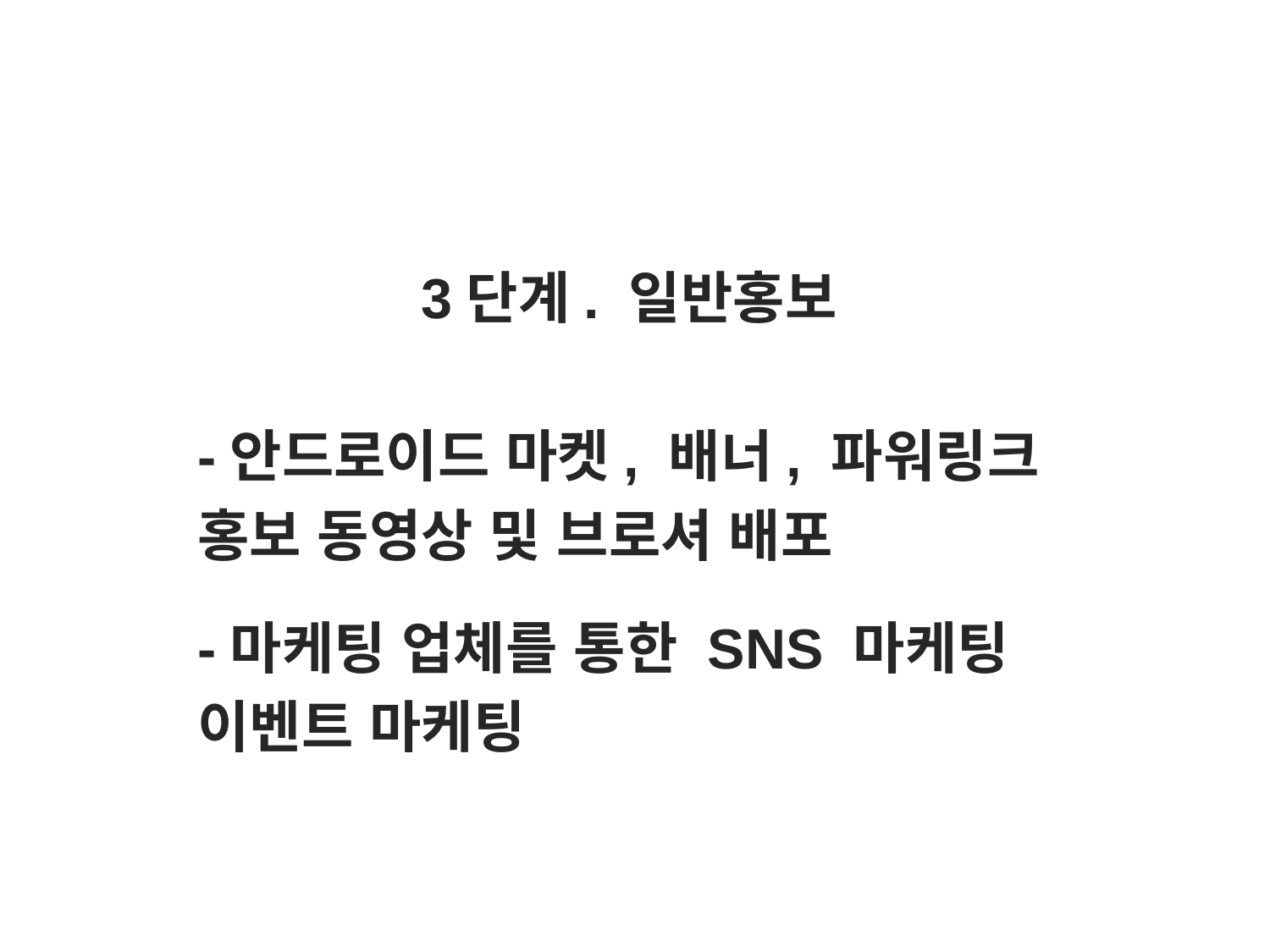

3단계. 일반홍보

-안드로이드 마켓, 배너, 파워링크
홍보 동영상 및 브로셔 배포
-마케팅 업체를 통한 SNS 마케팅
이벤트 마케팅